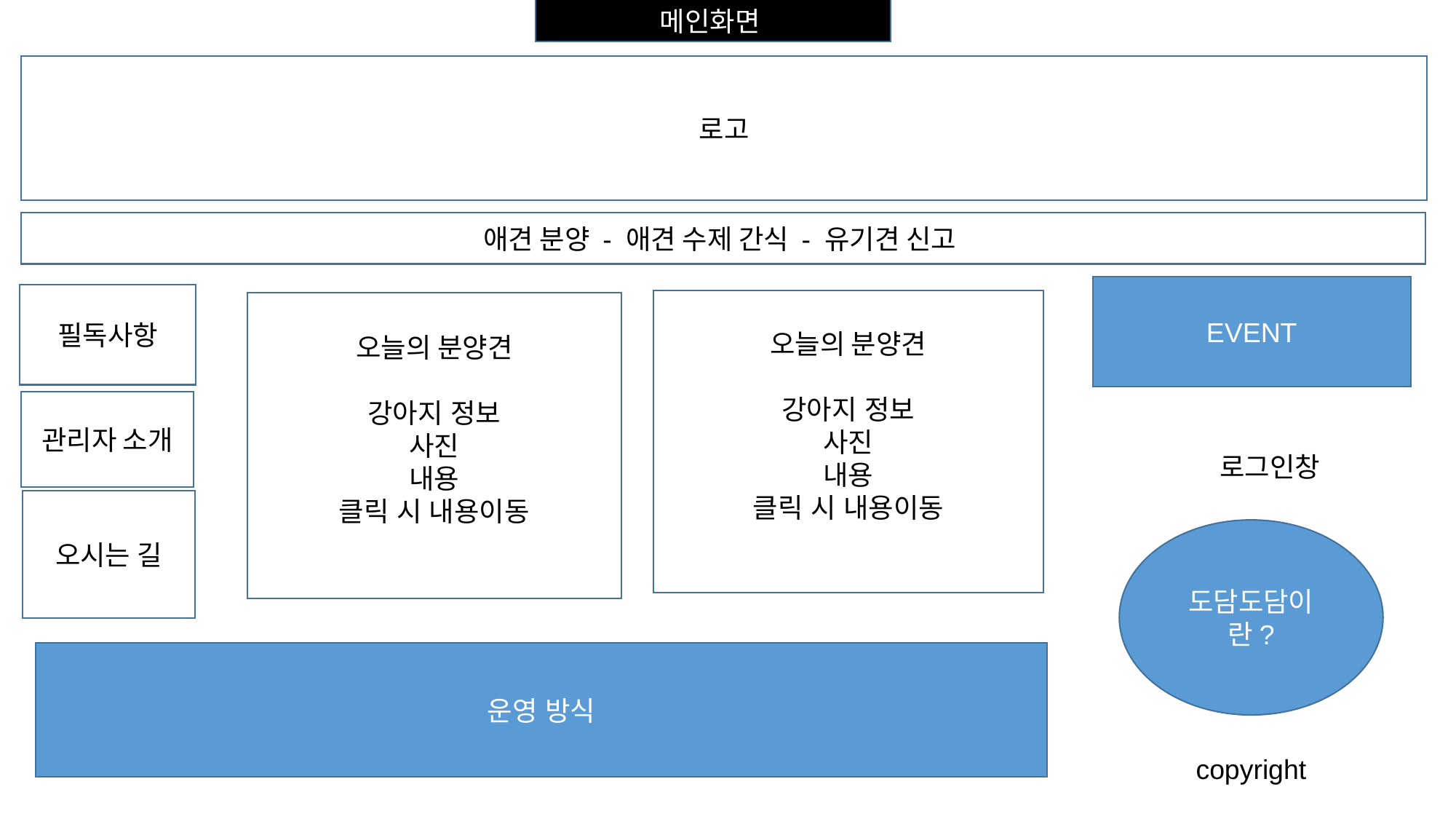

메인화면
로고
애견 분양 - 애견 수제 간식 - 유기견 신고
EVENT
필독사항
오늘의 분양견

강아지 정보
사진
내용
클릭 시 내용이동

오늘의 분양견

강아지 정보
사진
내용
클릭 시 내용이동

관리자 소개

로그인창

오시는 길
도담도담이란?

운영 방식

copyright